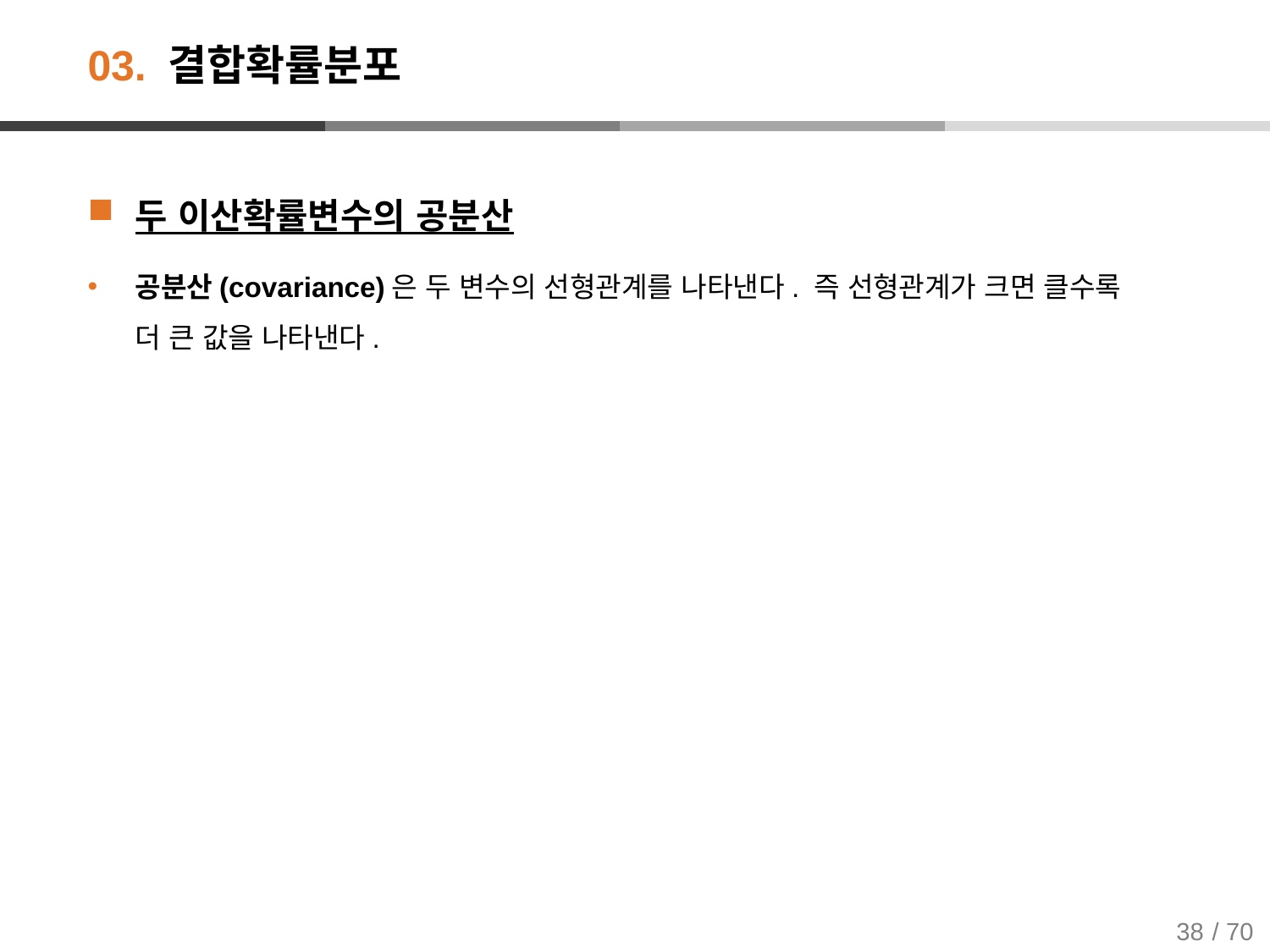

# 03. 결합확률분포
두 이산확률변수의 공분산
공분산(covariance)은 두 변수의 선형관계를 나타낸다. 즉 선형관계가 크면 클수록 더 큰 값을 나타낸다.